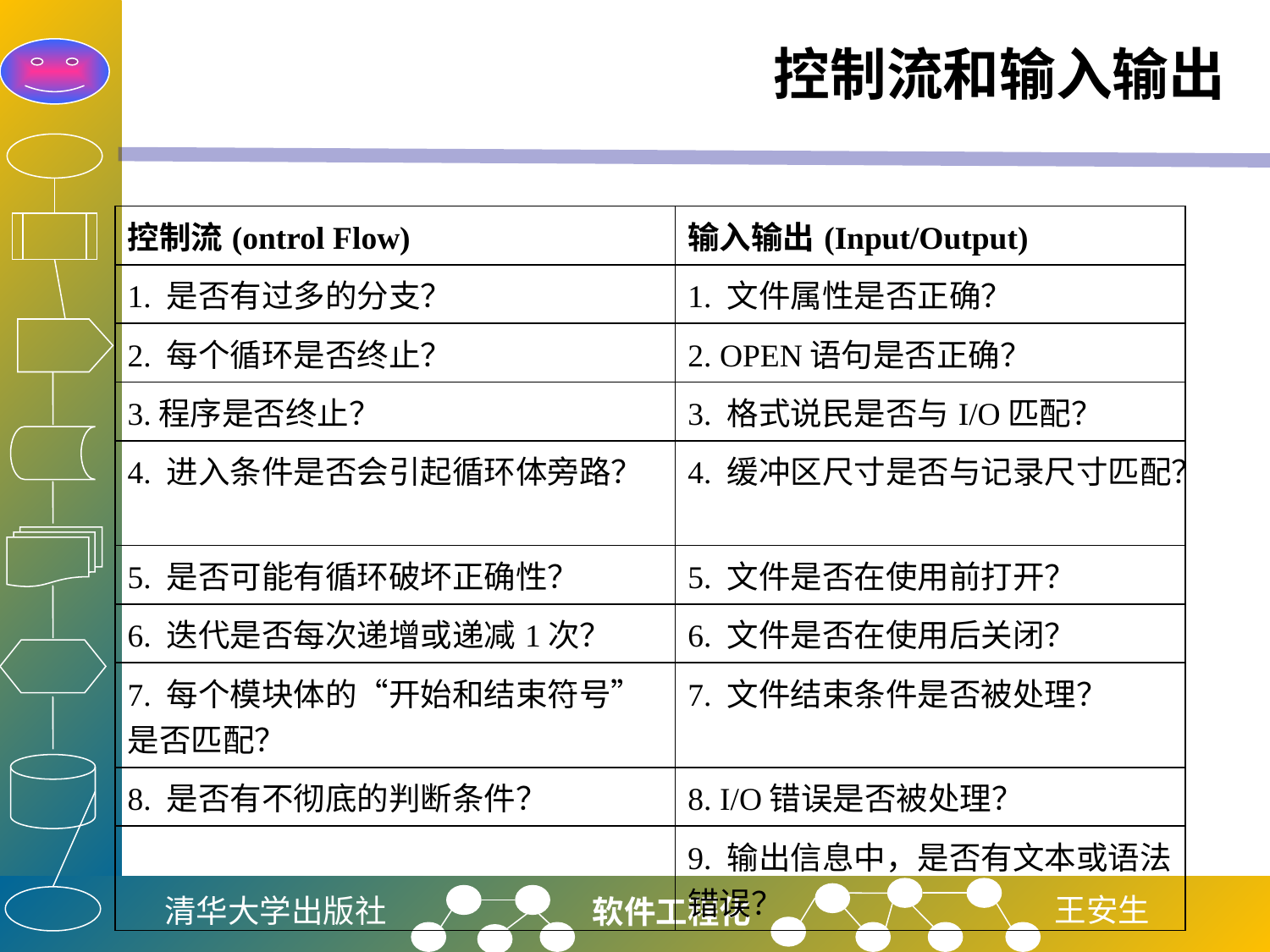

# 控制流和输入输出
| 控制流(ontrol Flow) | 输入输出(Input/Output) |
| --- | --- |
| 1. 是否有过多的分支？ | 1. 文件属性是否正确？ |
| 2. 每个循环是否终止？ | 2. OPEN语句是否正确？ |
| 3.程序是否终止？ | 3. 格式说民是否与I/O匹配？ |
| 4. 进入条件是否会引起循环体旁路？ | 4. 缓冲区尺寸是否与记录尺寸匹配？ |
| 5. 是否可能有循环破坏正确性？ | 5. 文件是否在使用前打开？ |
| 6. 迭代是否每次递增或递减1次？ | 6. 文件是否在使用后关闭？ |
| 7. 每个模块体的“开始和结束符号”是否匹配？ | 7. 文件结束条件是否被处理？ |
| 8. 是否有不彻底的判断条件？ | 8. I/O错误是否被处理？ |
|  | 9. 输出信息中，是否有文本或语法错误？ |